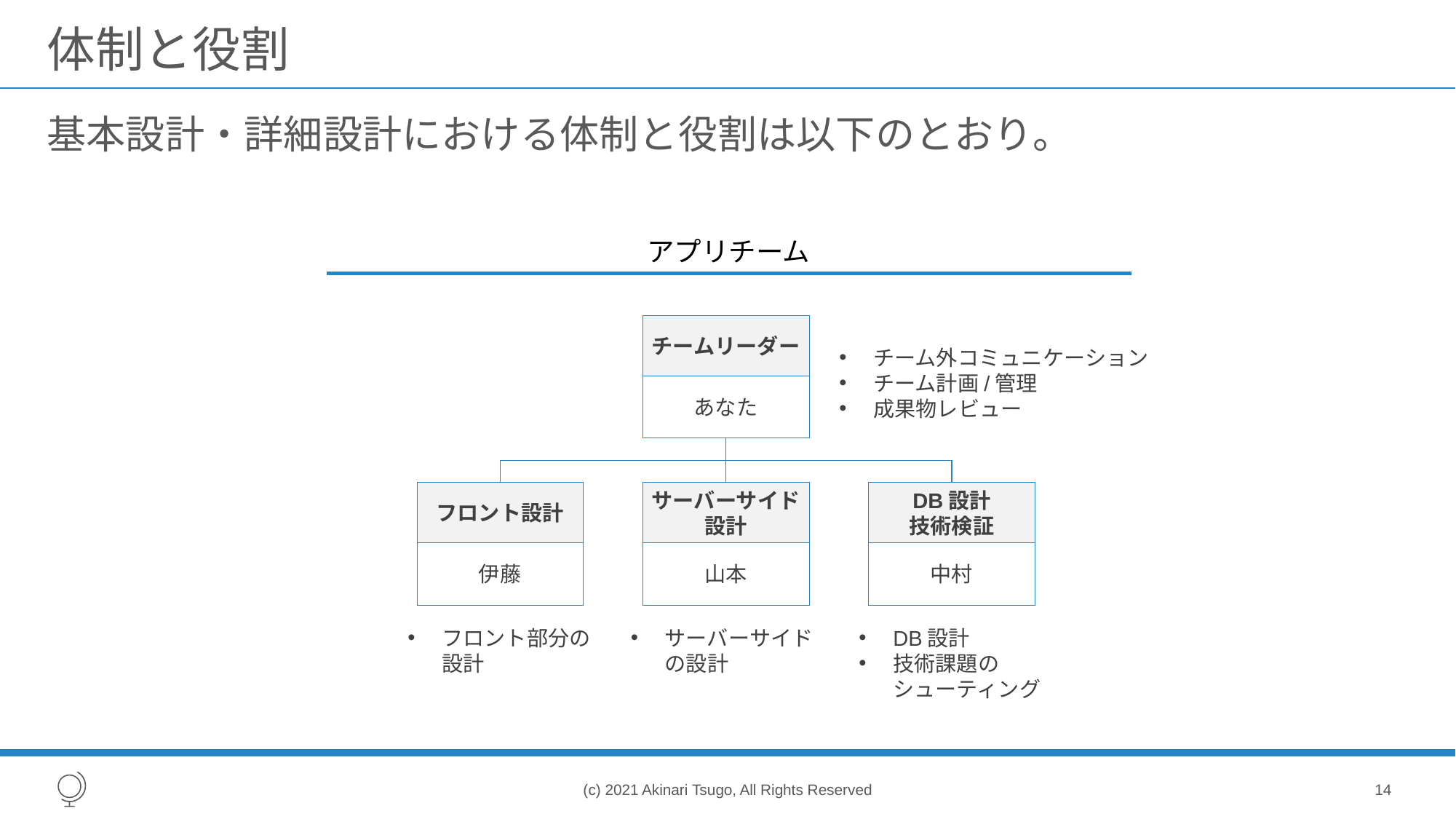

# 体制と役割
基本設計・詳細設計における体制と役割は以下のとおり。
アプリチーム
チームリーダー
チーム外コミュニケーション
チーム計画/管理
成果物レビュー
あなた
DB設計
技術検証
フロント設計
サーバーサイド
設計
中村
伊藤
山本
フロント部分の設計
サーバーサイドの設計
DB設計
技術課題のシューティング